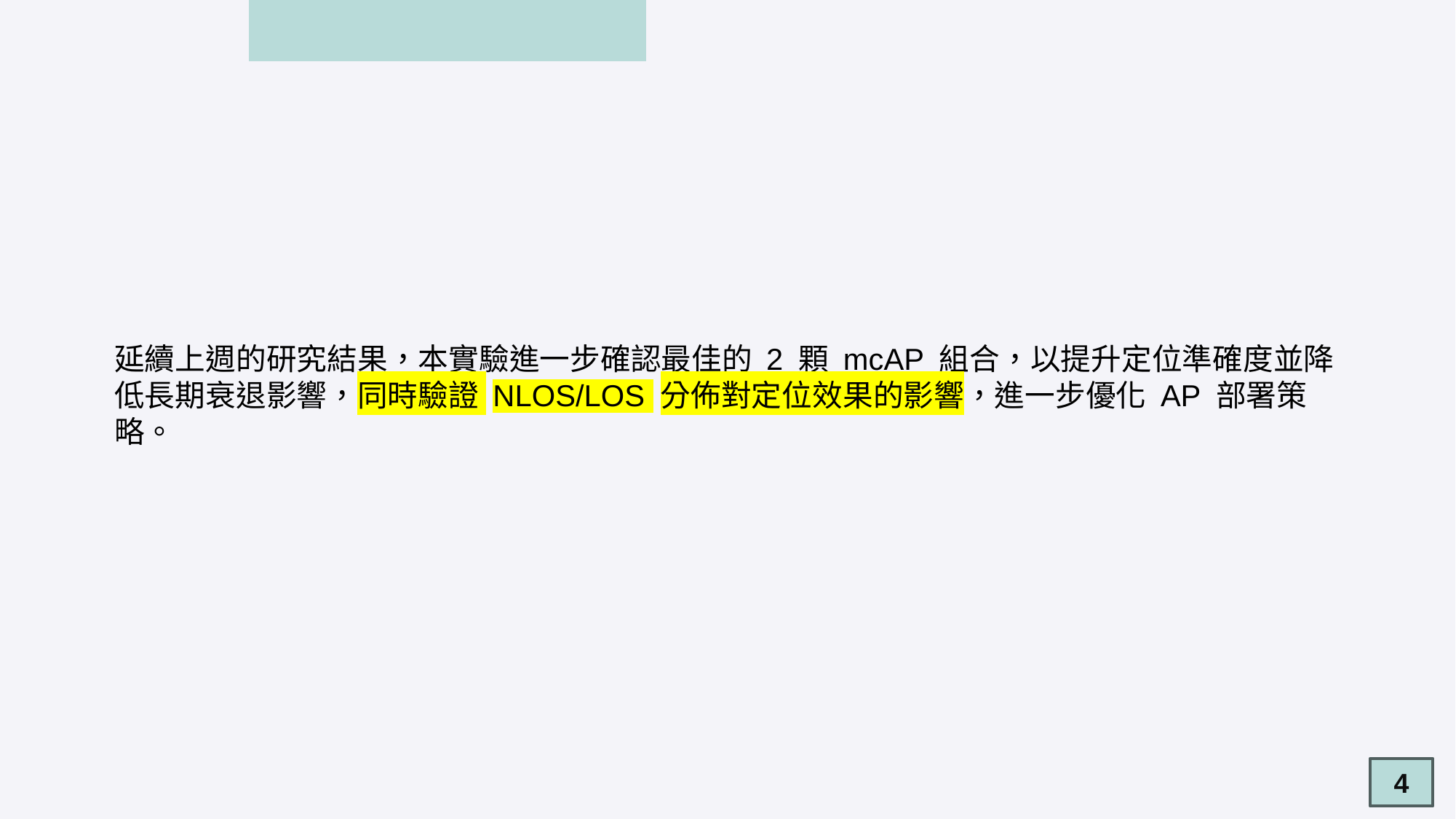

延續上週的研究結果，本實驗進一步確認最佳的 2 顆 mcAP 組合，以提升定位準確度並降低長期衰退影響，同時驗證 NLOS/LOS 分佈對定位效果的影響，進一步優化 AP 部署策略。
4